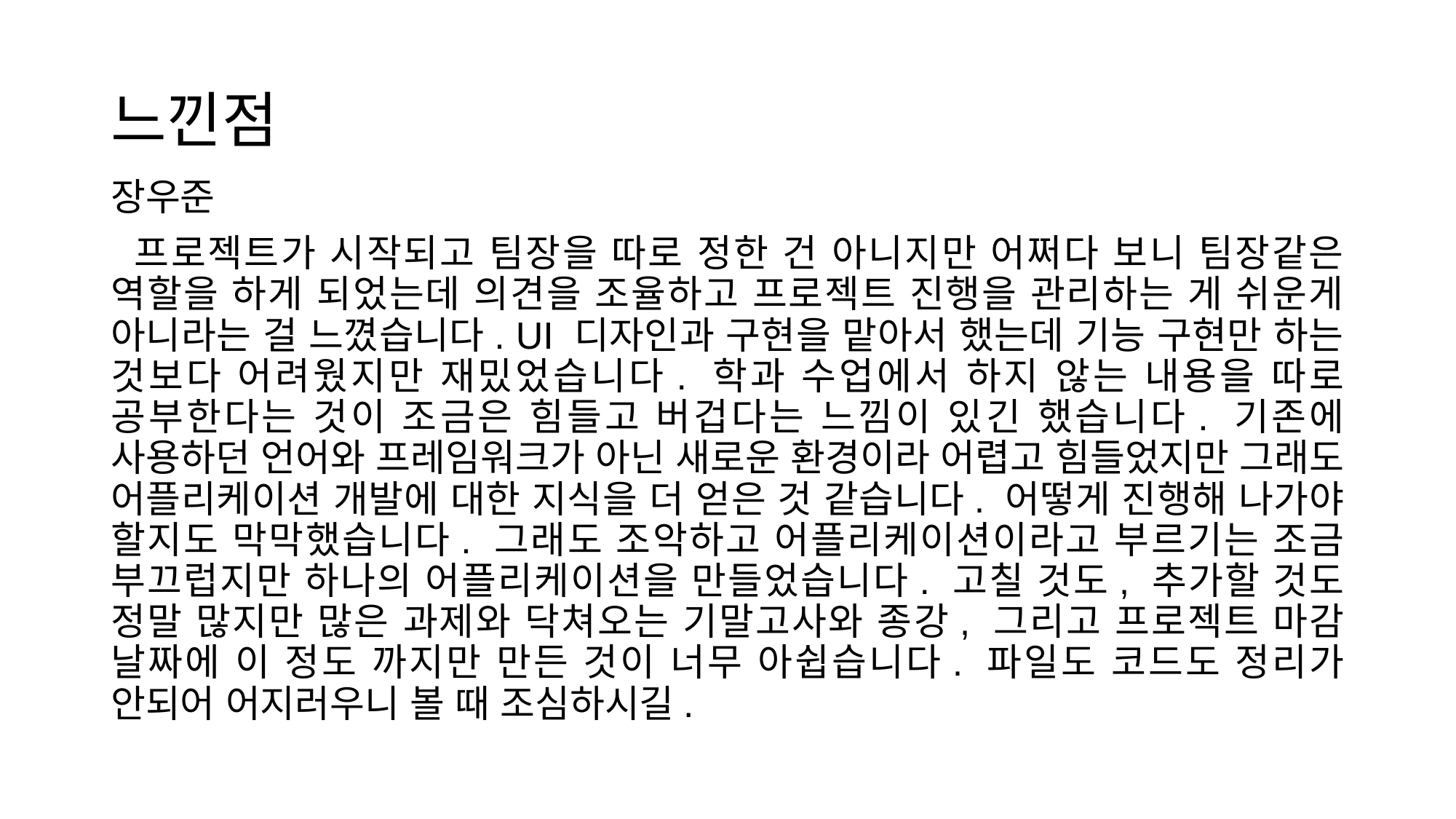

# 느낀점
장우준
 프로젝트가 시작되고 팀장을 따로 정한 건 아니지만 어쩌다 보니 팀장같은 역할을 하게 되었는데 의견을 조율하고 프로젝트 진행을 관리하는 게 쉬운게 아니라는 걸 느꼈습니다. UI 디자인과 구현을 맡아서 했는데 기능 구현만 하는 것보다 어려웠지만 재밌었습니다. 학과 수업에서 하지 않는 내용을 따로 공부한다는 것이 조금은 힘들고 버겁다는 느낌이 있긴 했습니다. 기존에 사용하던 언어와 프레임워크가 아닌 새로운 환경이라 어렵고 힘들었지만 그래도 어플리케이션 개발에 대한 지식을 더 얻은 것 같습니다. 어떻게 진행해 나가야 할지도 막막했습니다. 그래도 조악하고 어플리케이션이라고 부르기는 조금 부끄럽지만 하나의 어플리케이션을 만들었습니다. 고칠 것도, 추가할 것도 정말 많지만 많은 과제와 닥쳐오는 기말고사와 종강, 그리고 프로젝트 마감 날짜에 이 정도 까지만 만든 것이 너무 아쉽습니다. 파일도 코드도 정리가 안되어 어지러우니 볼 때 조심하시길.